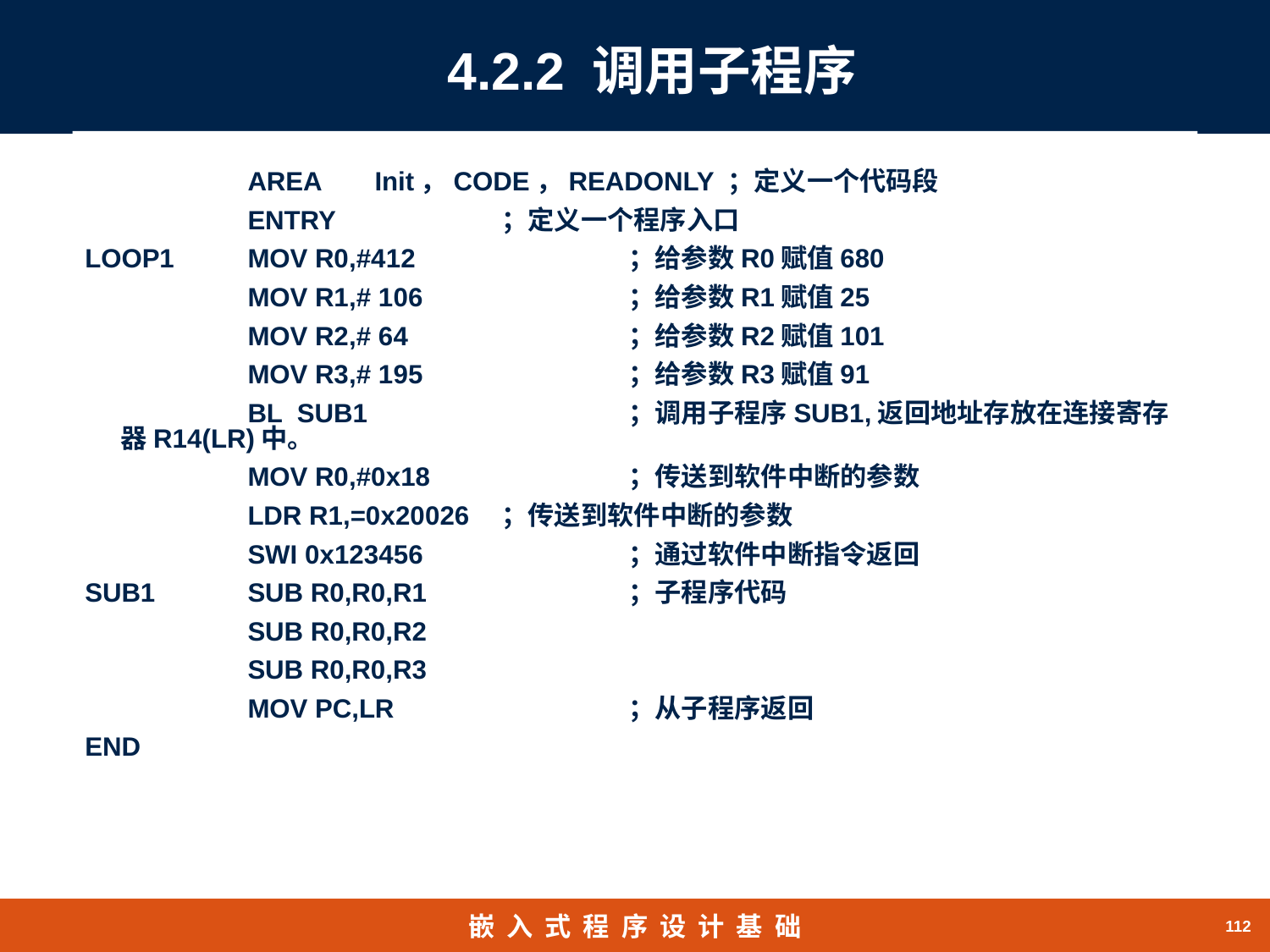

# 4.2.2 调用子程序
        	AREA	Init，CODE，READONLY ；定义一个代码段
		ENTRY  		；定义一个程序入口
LOOP1	MOV R0,#412		；给参数R0赋值680
		MOV R1,# 106		；给参数R1赋值25
		MOV R2,# 64		；给参数R2赋值101
		MOV R3,# 195		；给参数R3赋值91
		BL  SUB1  		；调用子程序SUB1,返回地址存放在连接寄存器R14(LR)中。
		MOV R0,#0x18		；传送到软件中断的参数
		LDR R1,=0x20026	；传送到软件中断的参数
		SWI 0x123456		；通过软件中断指令返回
SUB1	SUB R0,R0,R1		；子程序代码
		SUB R0,R0,R2
		SUB R0,R0,R3
		MOV PC,LR		；从子程序返回
END